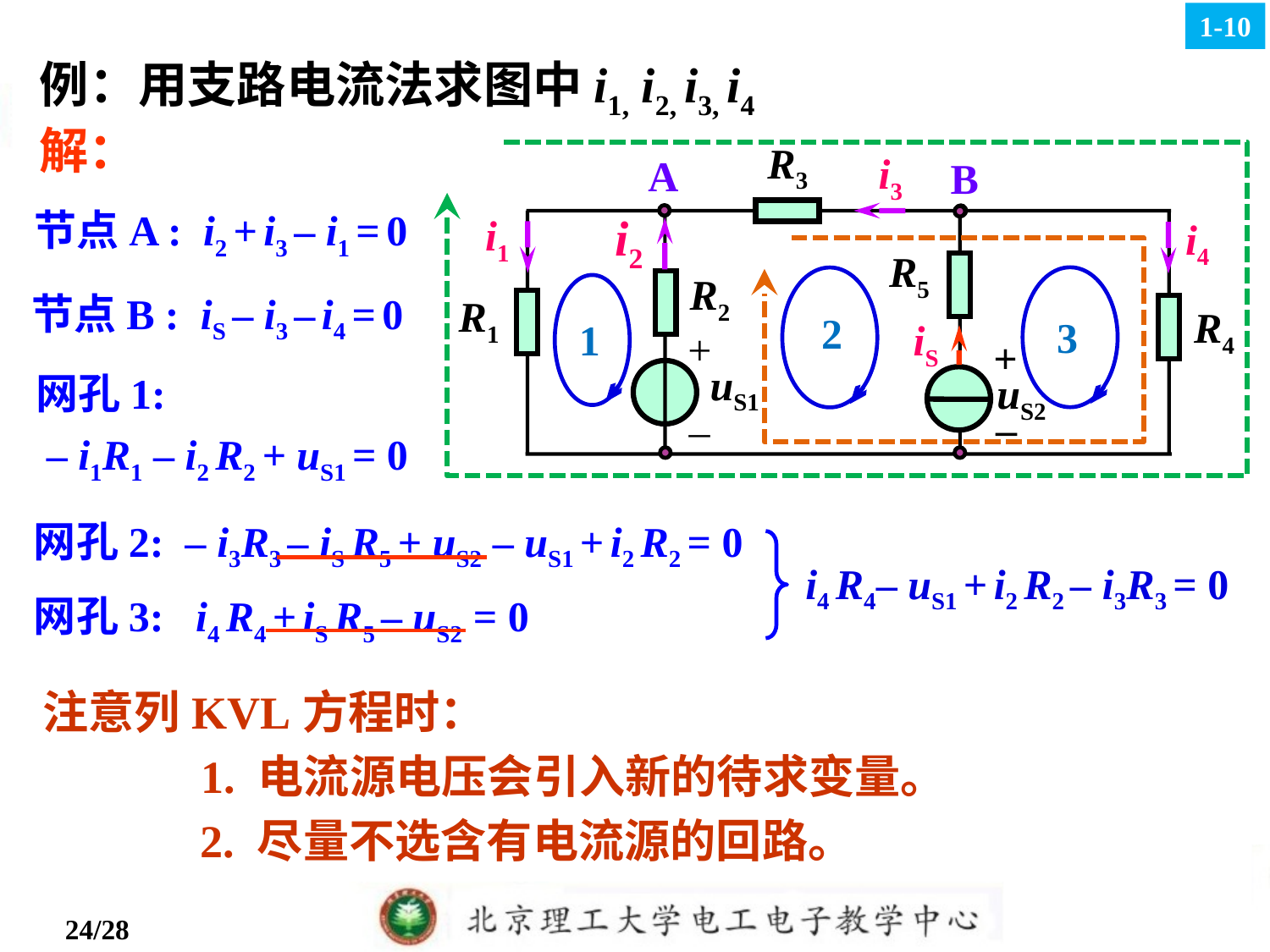

1-10
例：用支路电流法求图中i1, i2, i3, i4
解：
R3
A
i3
B

i2

i1

i4

R5

R2

R1

R4
iS

+

uS1

–

节点A :  i2 + i3 – i1 = 0

节点B :  iS – i3 – i4 = 0
2
3
1
+
uS2
–
网孔1:
 – i1R1 – i2 R2 + uS1 = 0
网孔2:  – i3R3 – iS R5 + uS2 – uS1 + i2 R2 = 0

 i4 R4– uS1 + i2 R2 – i3R3 = 0
网孔3:   i4 R4 + iS R5 – uS2 = 0
  注意列KVL方程时：
1. 电流源电压会引入新的待求变量。
 2. 尽量不选含有电流源的回路。